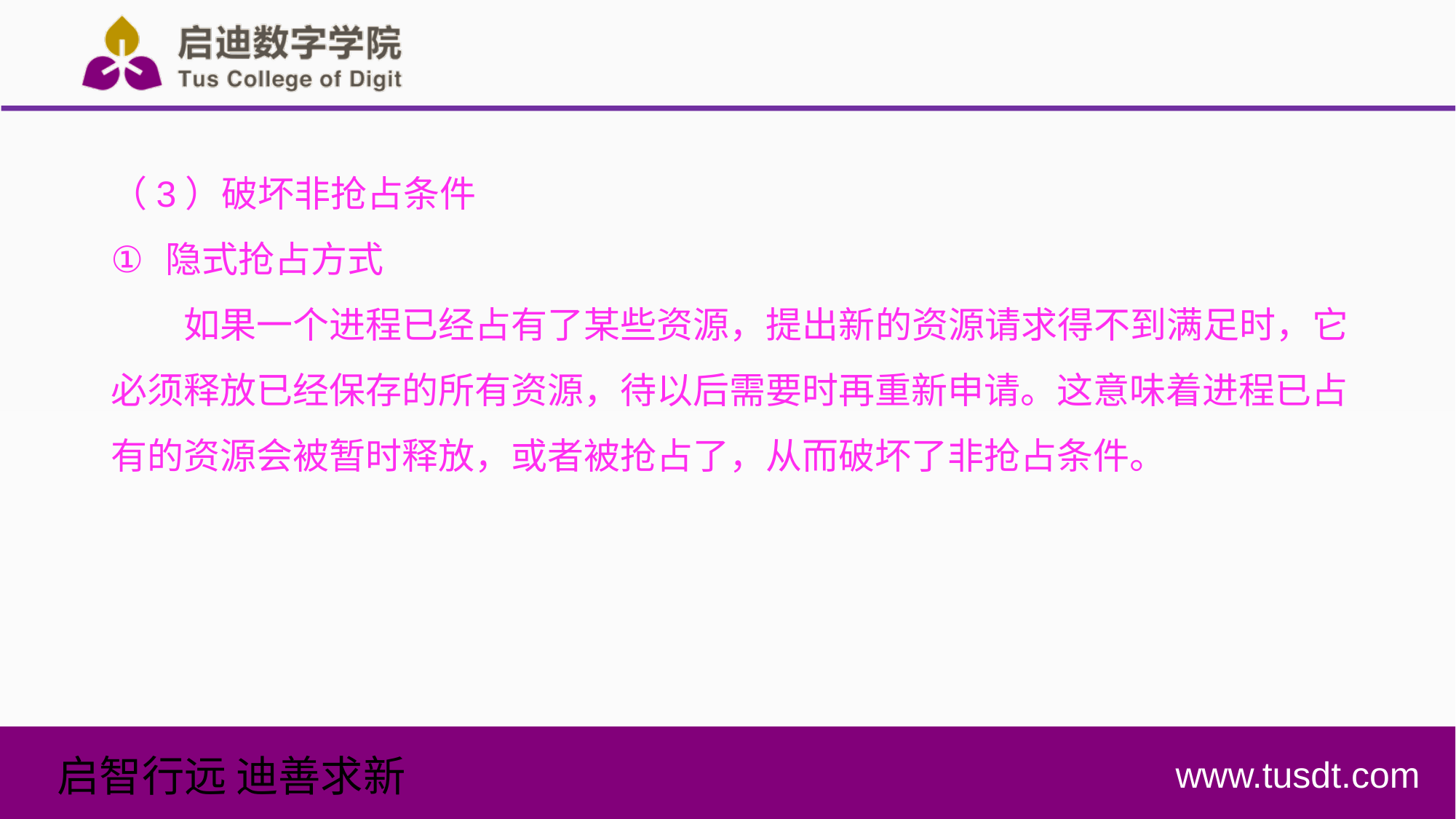

（3）破坏非抢占条件
隐式抢占方式
如果一个进程已经占有了某些资源，提出新的资源请求得不到满足时，它必须释放已经保存的所有资源，待以后需要时再重新申请。这意味着进程已占有的资源会被暂时释放，或者被抢占了，从而破坏了非抢占条件。